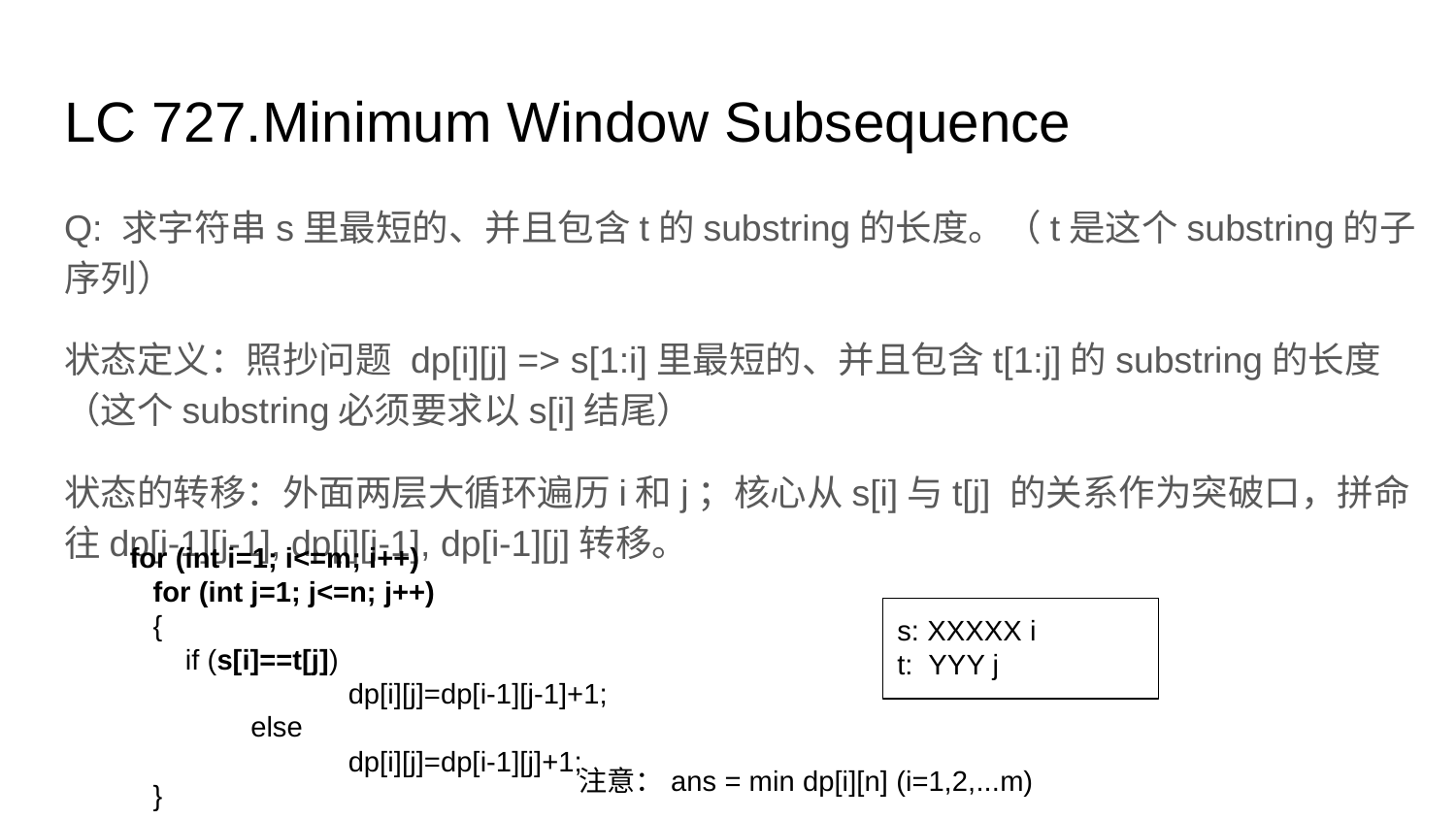

# LC 727.Minimum Window Subsequence

Q: 求字符串s里最短的、并且包含t的substring的长度。（t是这个substring的子序列）
状态定义：照抄问题 dp[i][j] => s[1:i]里最短的、并且包含t[1:j]的substring的长度（这个substring必须要求以s[i]结尾）
状态的转移：外面两层大循环遍历i和j；核心从s[i]与t[j] 的关系作为突破口，拼命往dp[i-1][j-1], dp[i][j-1], dp[i-1][j]转移。

for (int i=1; i<=m; i++)
            for (int j=1; j<=n; j++)
            {
                if (s[i]==t[j])
       		dp[i][j]=dp[i-1][j-1]+1;
    	      else
       		dp[i][j]=dp[i-1][j]+1;
            }
s: XXXXX i
t:  YYY j
注意：ans = min dp[i][n] (i=1,2,...m)